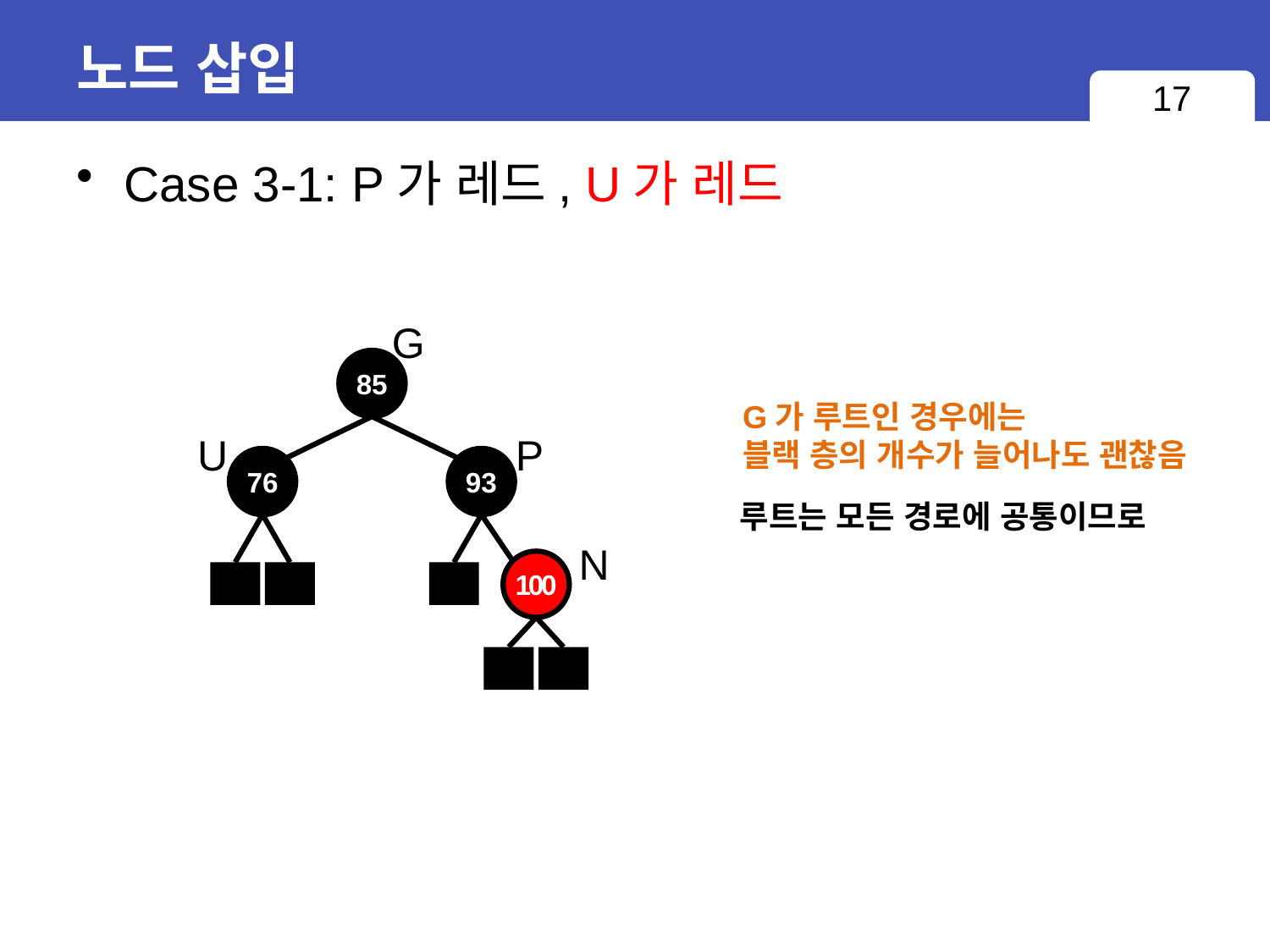

# 노드 삽입
17
Case 3-1: P가 레드, U가 레드
G
85
G가 루트인 경우에는
블랙 층의 개수가 늘어나도 괜찮음
U
P
76
93
루트는 모든 경로에 공통이므로
N
100